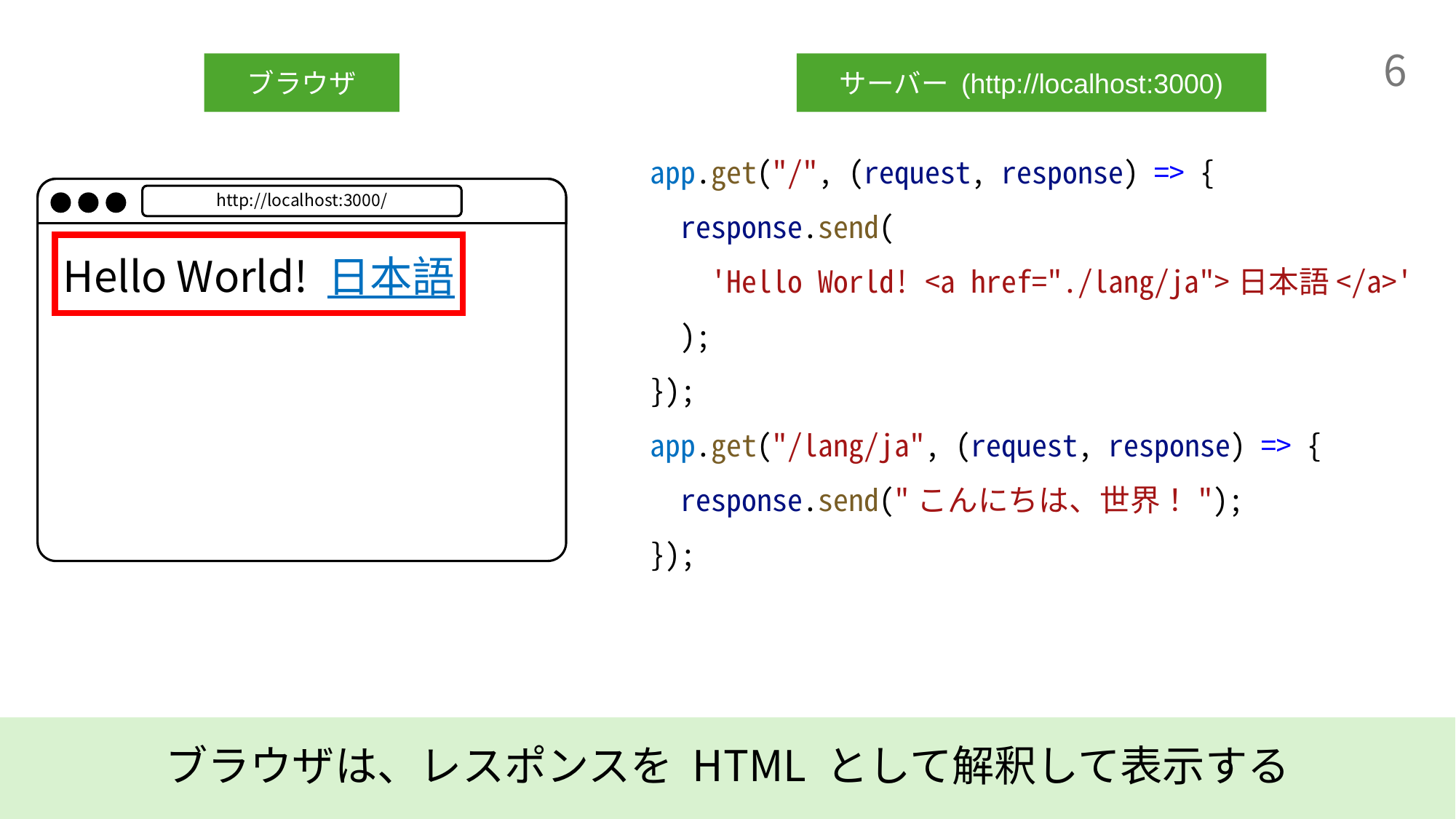

6
http://localhost:3000/

Hello World! 日本語
ブラウザは、レスポンスを HTML として解釈して表示する